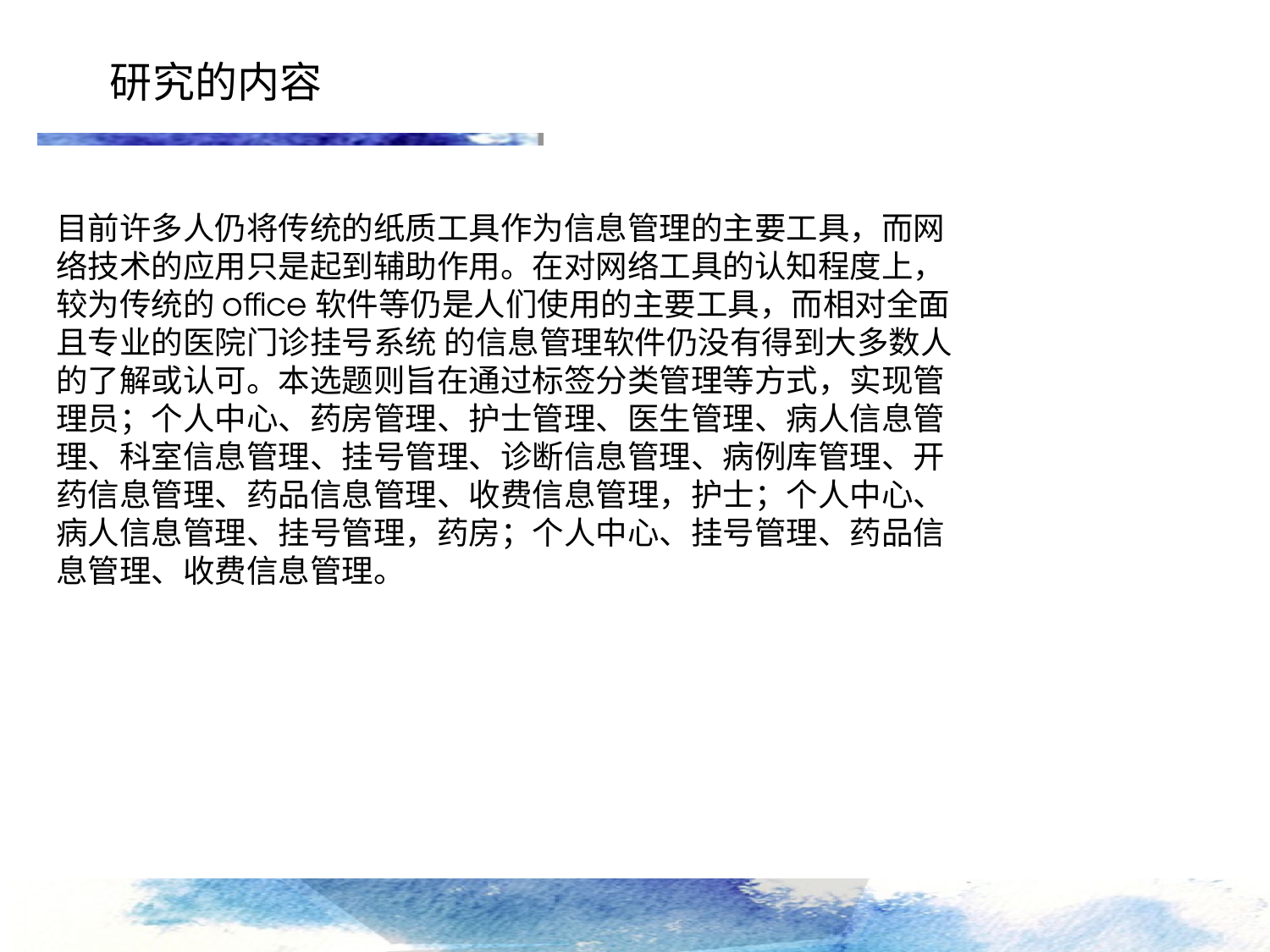

研究的内容
目前许多人仍将传统的纸质工具作为信息管理的主要工具，而网络技术的应用只是起到辅助作用。在对网络工具的认知程度上，较为传统的office软件等仍是人们使用的主要工具，而相对全面且专业的医院门诊挂号系统 的信息管理软件仍没有得到大多数人的了解或认可。本选题则旨在通过标签分类管理等方式，实现管理员；个人中心、药房管理、护士管理、医生管理、病人信息管理、科室信息管理、挂号管理、诊断信息管理、病例库管理、开药信息管理、药品信息管理、收费信息管理，护士；个人中心、病人信息管理、挂号管理，药房；个人中心、挂号管理、药品信息管理、收费信息管理。
点击添加文本
点击添加文本
点击添加文本
点击添加文本